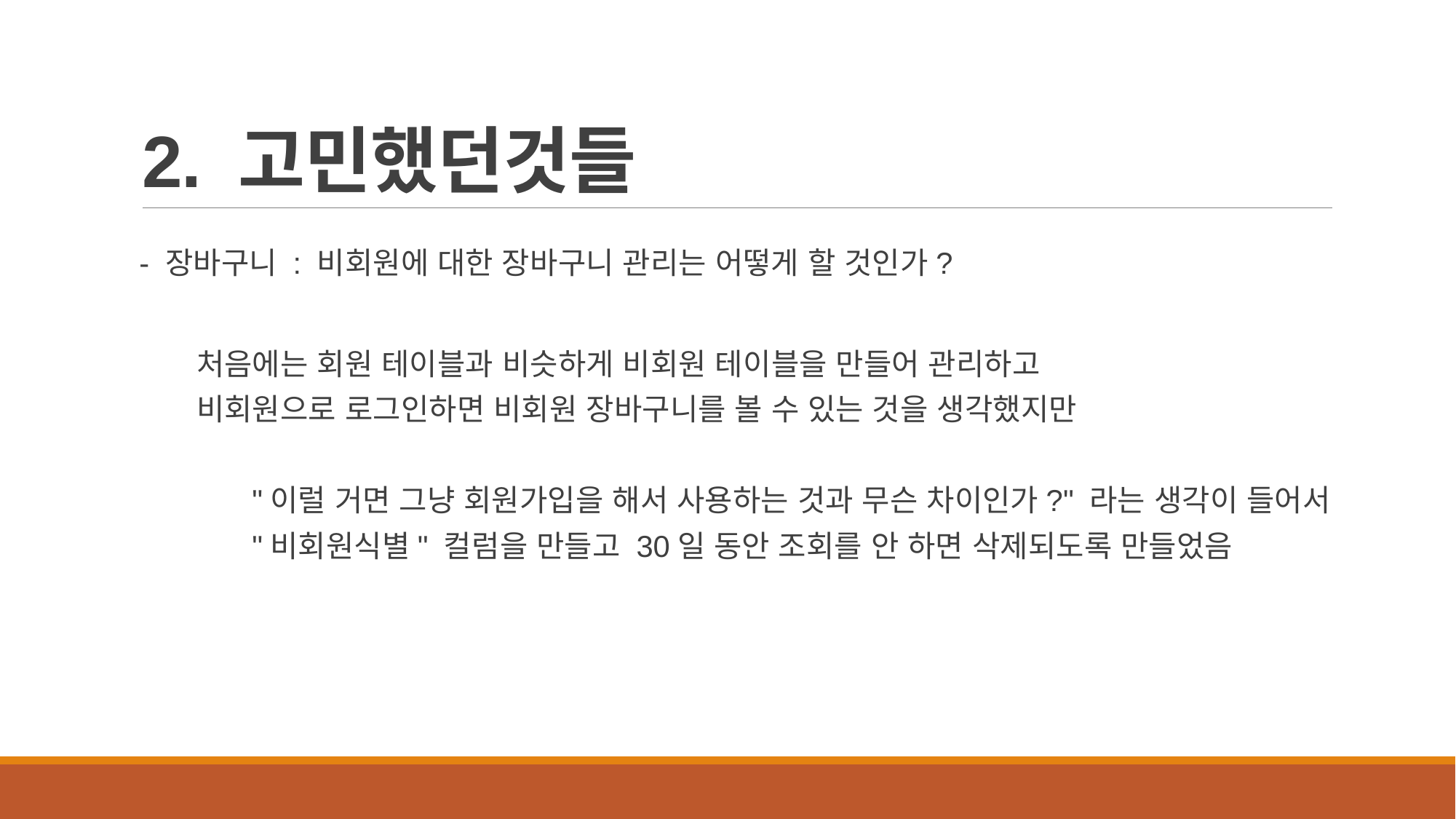

# 2. 고민했던것들
 - 장바구니 : 비회원에 대한 장바구니 관리는 어떻게 할 것인가?

    처음에는 회원 테이블과 비슷하게 비회원 테이블을 만들어 관리하고
    비회원으로 로그인하면 비회원 장바구니를 볼 수 있는 것을 생각했지만

         "이럴 거면 그냥 회원가입을 해서 사용하는 것과 무슨 차이인가?" 라는 생각이 들어서
         "비회원식별" 컬럼을 만들고 30일 동안 조회를 안 하면 삭제되도록 만들었음